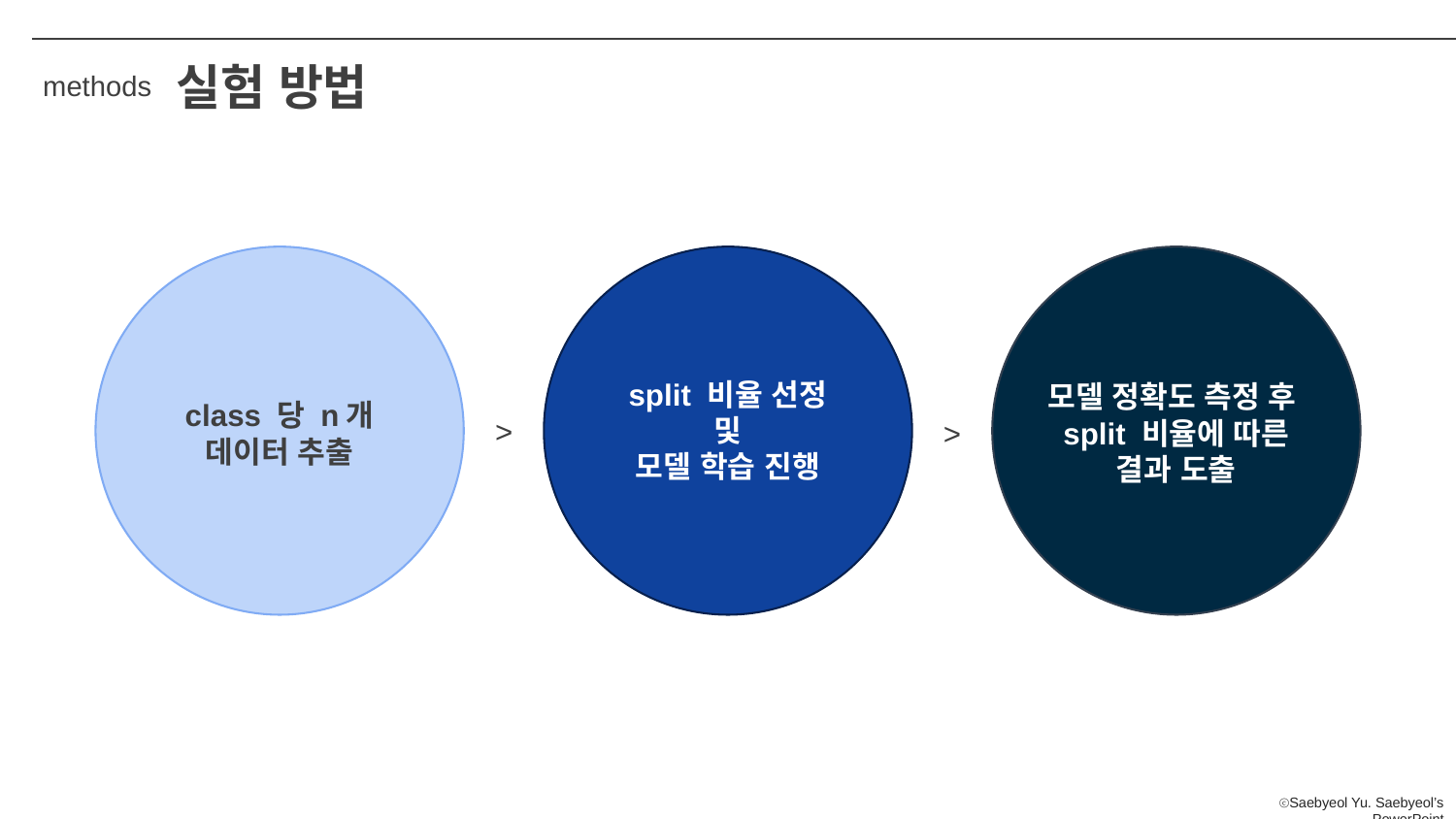

실험 방법
methods

split 비율 선정
및
모델 학습 진행
모델 정확도 측정 후
split 비율에 따른 결과 도출
class 당 n개 데이터 추출
>
>